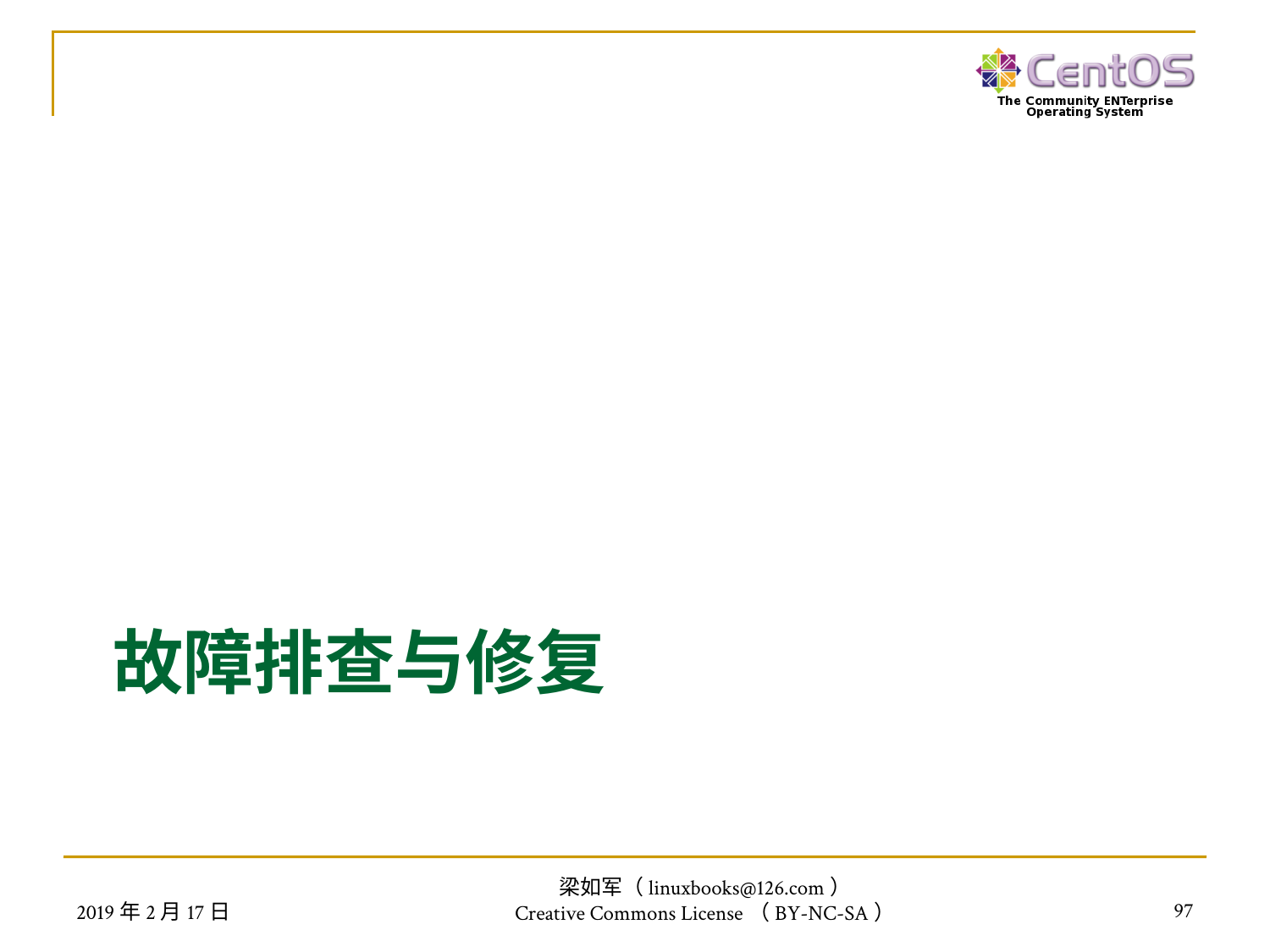

# 故障排查与修复
2019年2月17日
97
梁如军（linuxbooks@126.com）
Creative Commons License（BY-NC-SA）